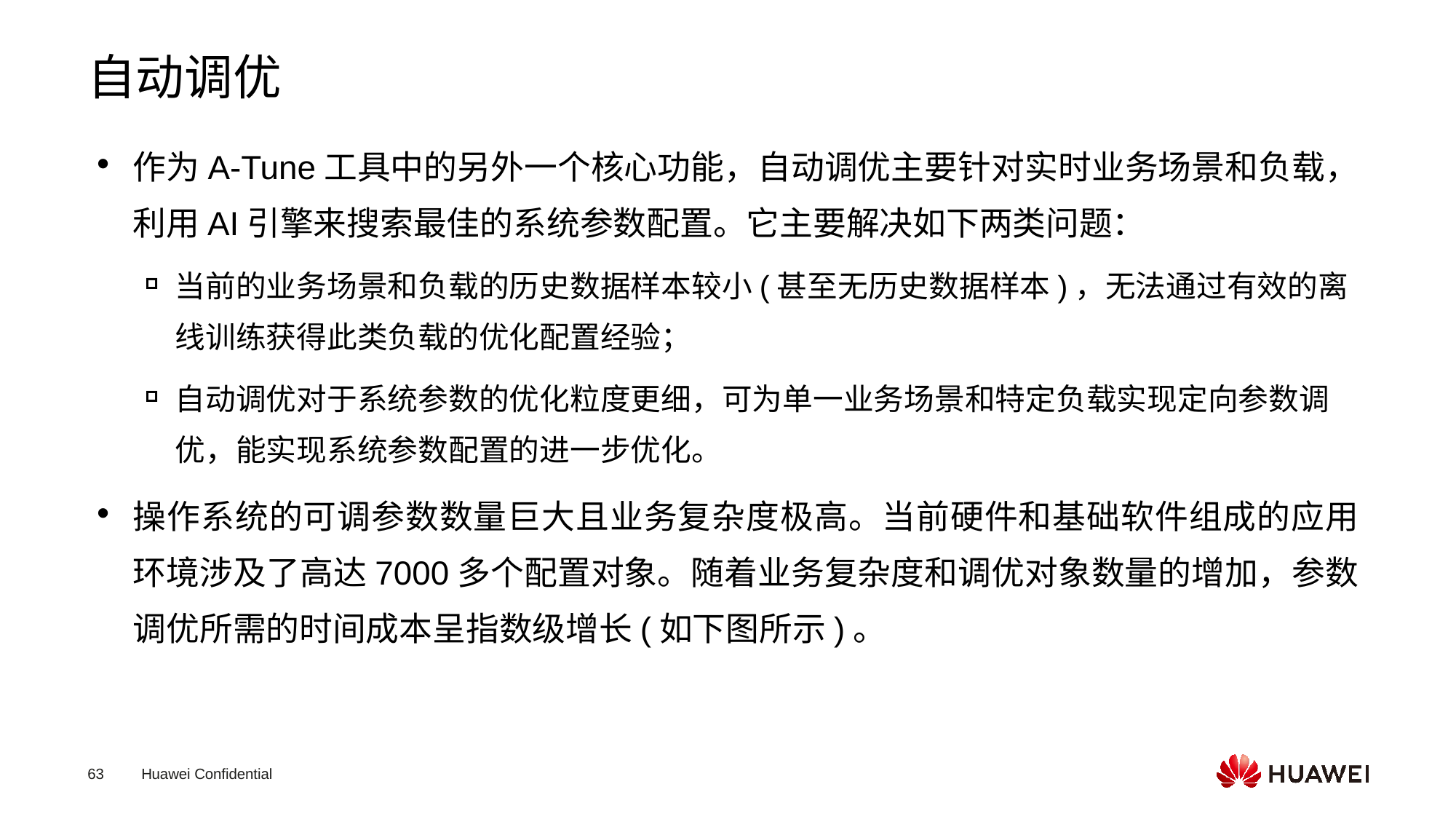

# 自动调优
作为A-Tune工具中的另外一个核心功能，自动调优主要针对实时业务场景和负载，利用AI引擎来搜索最佳的系统参数配置。它主要解决如下两类问题：
当前的业务场景和负载的历史数据样本较小(甚至无历史数据样本)，无法通过有效的离线训练获得此类负载的优化配置经验；
自动调优对于系统参数的优化粒度更细，可为单一业务场景和特定负载实现定向参数调优，能实现系统参数配置的进一步优化。
操作系统的可调参数数量巨大且业务复杂度极高。当前硬件和基础软件组成的应用环境涉及了高达7000多个配置对象。随着业务复杂度和调优对象数量的增加，参数调优所需的时间成本呈指数级增长(如下图所示)。